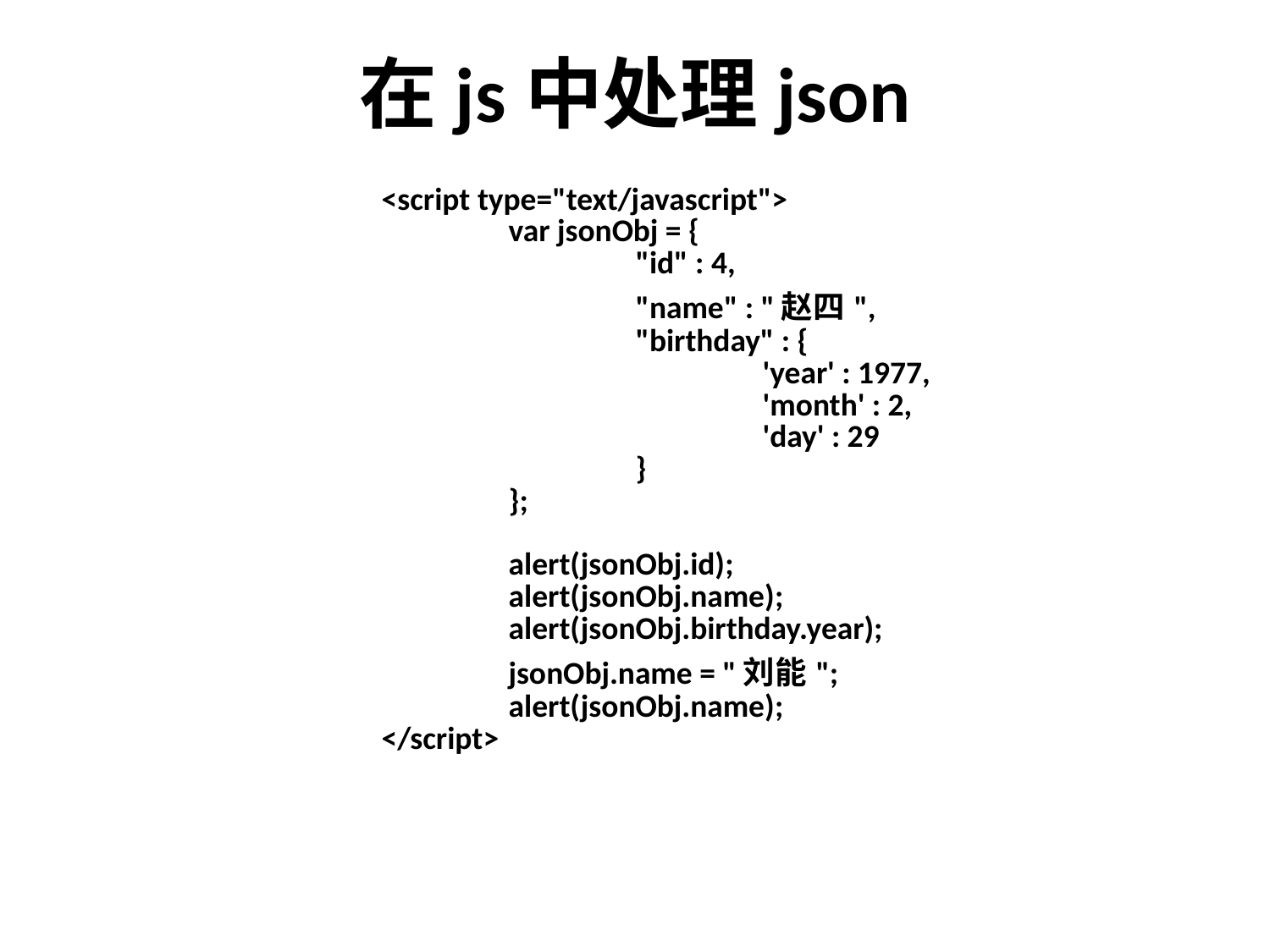

在js中处理json
| <script type="text/javascript"> var jsonObj = { "id" : 4, "name" : "赵四", "birthday" : { 'year' : 1977, 'month' : 2, 'day' : 29 } }; alert(jsonObj.id); alert(jsonObj.name); alert(jsonObj.birthday.year); jsonObj.name = "刘能"; alert(jsonObj.name); </script> |
| --- |